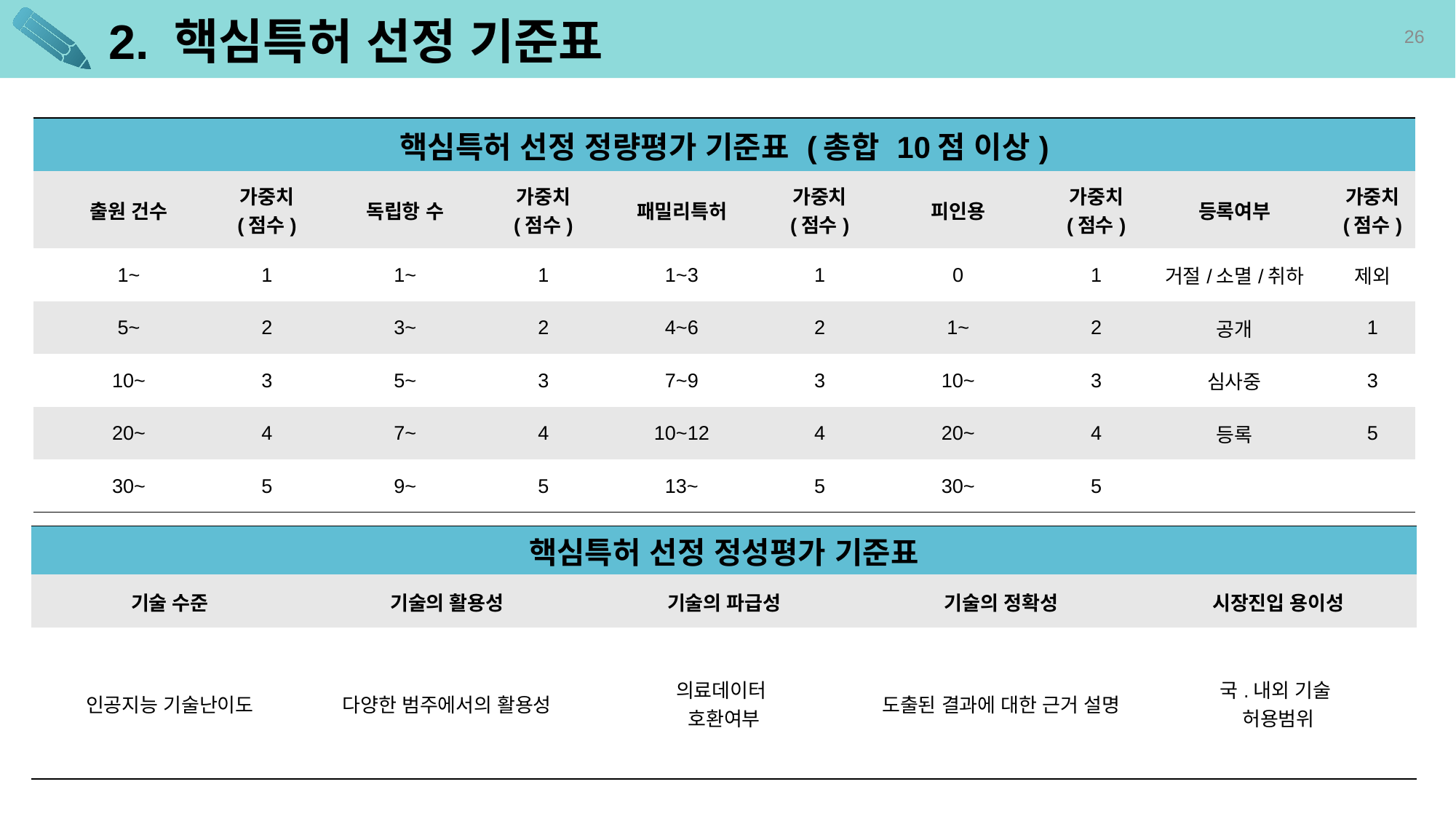

# 2. 핵심특허 선정 기준표
| 핵심특허 선정 정량평가 기준표 (총합 10점 이상) |  |  |  |  |  |  |  |  |  |
| --- | --- | --- | --- | --- | --- | --- | --- | --- | --- |
| 출원 건수 | 가중치 (점수) | 독립항 수 | 가중치 (점수) | 패밀리특허 | 가중치 (점수) | 피인용 | 가중치 (점수) | 등록여부 | 가중치 (점수) |
| 1~ | 1 | 1~ | 1 | 1~3 | 1 | 0 | 1 | 거절/소멸/취하 | 제외 |
| 5~ | 2 | 3~ | 2 | 4~6 | 2 | 1~ | 2 | 공개 | 1 |
| 10~ | 3 | 5~ | 3 | 7~9 | 3 | 10~ | 3 | 심사중 | 3 |
| 20~ | 4 | 7~ | 4 | 10~12 | 4 | 20~ | 4 | 등록 | 5 |
| 30~ | 5 | 9~ | 5 | 13~ | 5 | 30~ | 5 |  |  |
| 핵심특허 선정 정성평가 기준표 |  |  |  |  |
| --- | --- | --- | --- | --- |
| 기술 수준 | 기술의 활용성 | 기술의 파급성 | 기술의 정확성 | 시장진입 용이성 |
| 인공지능 기술난이도 | 다양한 범주에서의 활용성 | 의료데이터 호환여부 | 도출된 결과에 대한 근거 설명 | 국.내외 기술 허용범위 |